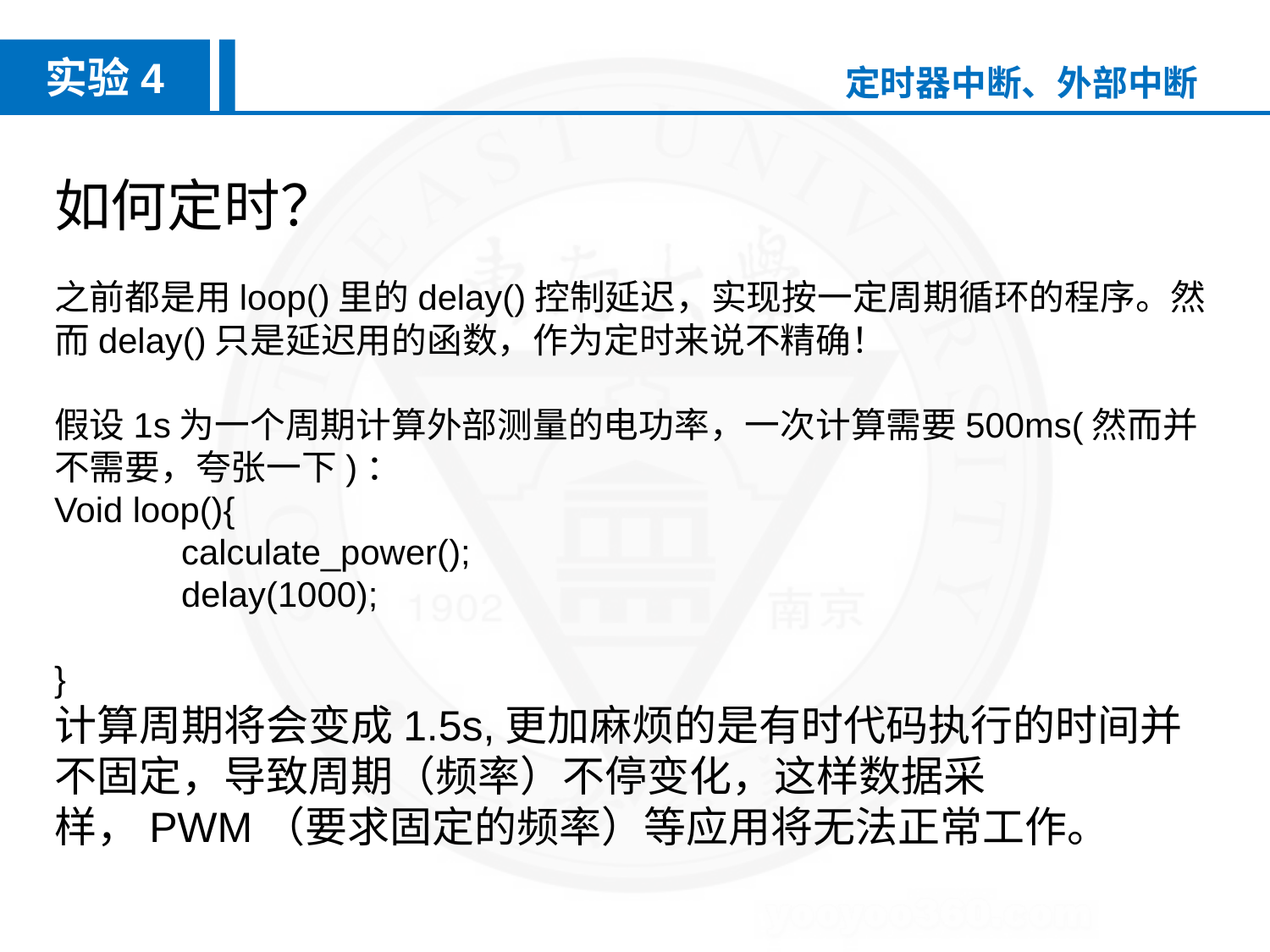

实验4

定时器中断、外部中断
如何定时？

之前都是用loop()里的delay()控制延迟，实现按一定周期循环的程序。然而delay()只是延迟用的函数，作为定时来说不精确！

假设1s为一个周期计算外部测量的电功率，一次计算需要500ms(然而并不需要，夸张一下)：
Void loop(){
	calculate_power();
	delay(1000);

}
计算周期将会变成1.5s,更加麻烦的是有时代码执行的时间并不固定，导致周期（频率）不停变化，这样数据采样，PWM（要求固定的频率）等应用将无法正常工作。